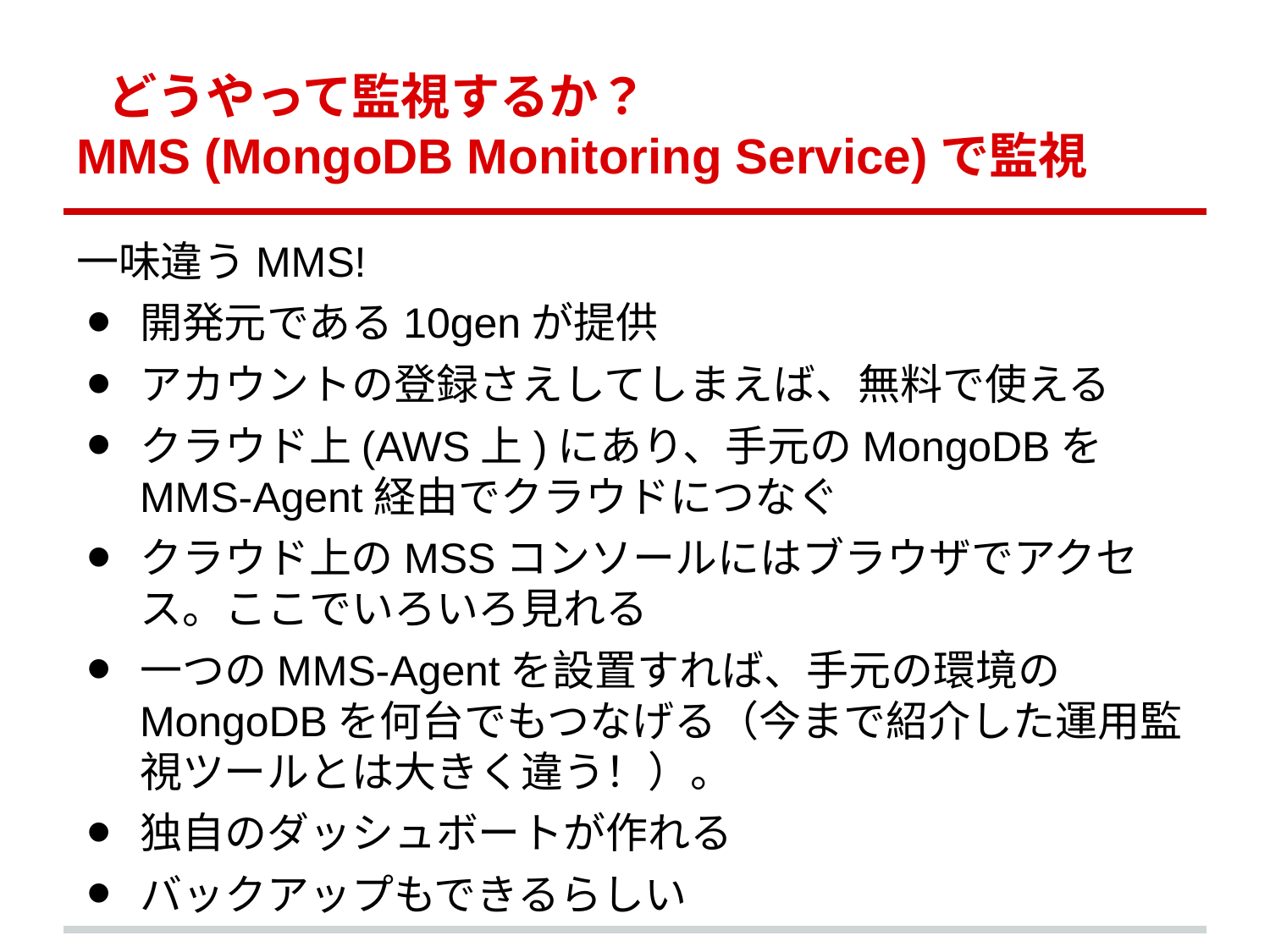

# どうやって監視するか？ MMS (MongoDB Monitoring Service)で監視
一味違うMMS!
開発元である10genが提供
アカウントの登録さえしてしまえば、無料で使える
クラウド上(AWS上)にあり、手元のMongoDBをMMS-Agent経由でクラウドにつなぐ
クラウド上のMSSコンソールにはブラウザでアクセス。ここでいろいろ見れる
一つのMMS-Agentを設置すれば、手元の環境のMongoDBを何台でもつなげる（今まで紹介した運用監視ツールとは大きく違う！）。
独自のダッシュボートが作れる
バックアップもできるらしい